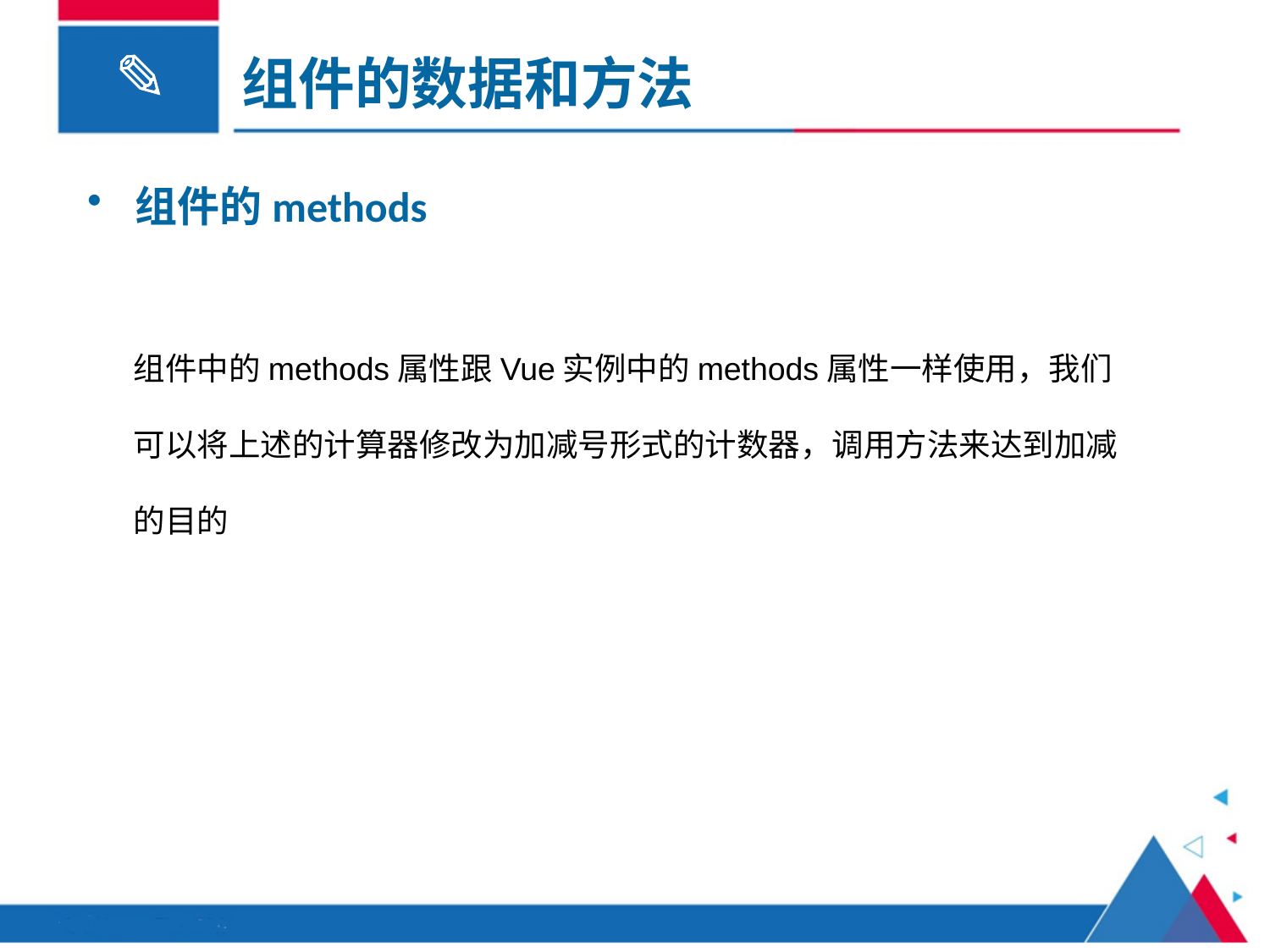

组件的数据和方法
组件的methods
组件中的data
组件中的methods属性跟Vue实例中的methods属性一样使用，我们可以将上述的计算器修改为加减号形式的计数器，调用方法来达到加减的目的